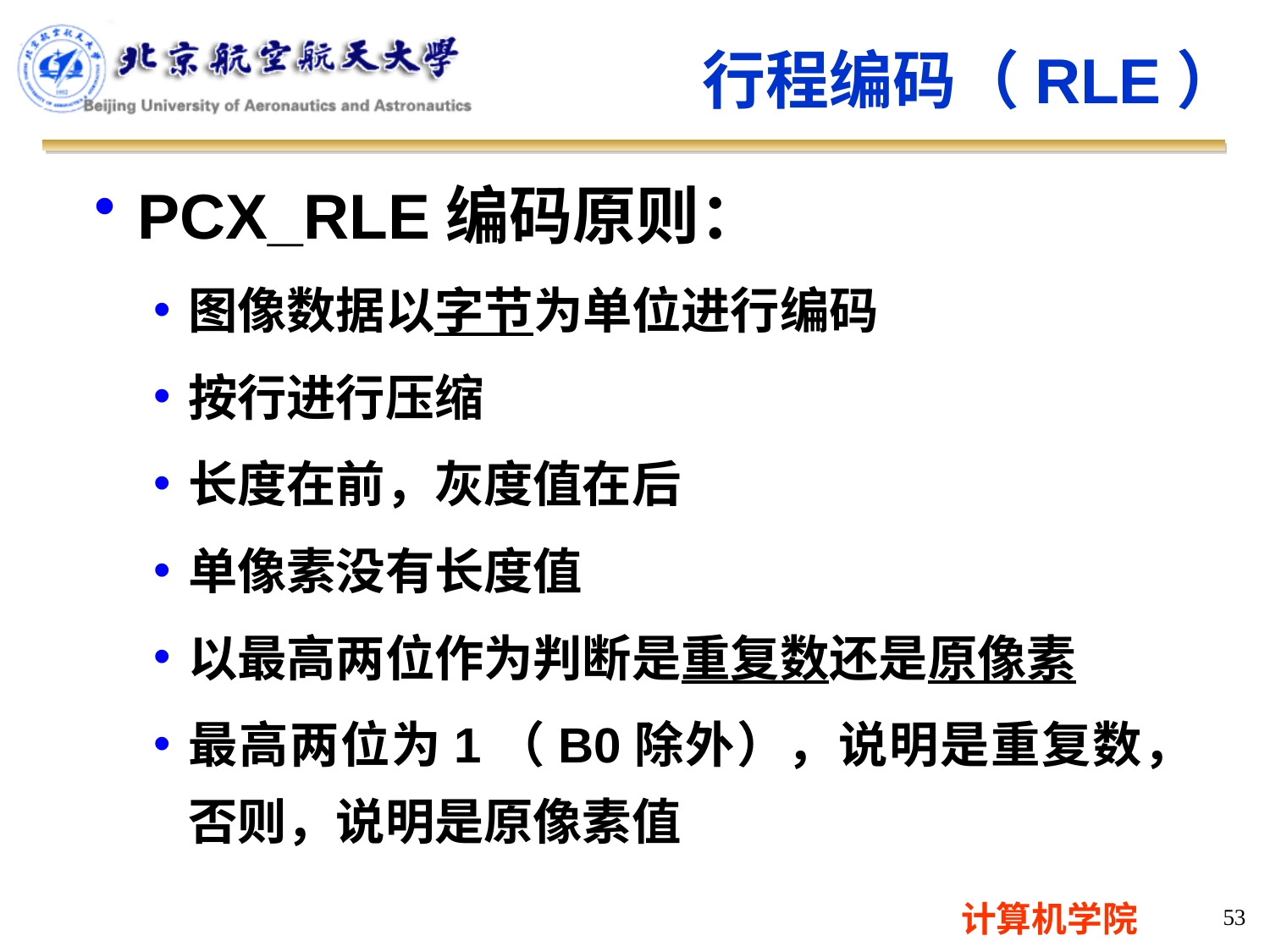

行程编码（RLE）
PCX_RLE编码原则：
图像数据以字节为单位进行编码
按行进行压缩
长度在前，灰度值在后
单像素没有长度值
以最高两位作为判断是重复数还是原像素
最高两位为1（B0除外），说明是重复数，否则，说明是原像素值
53